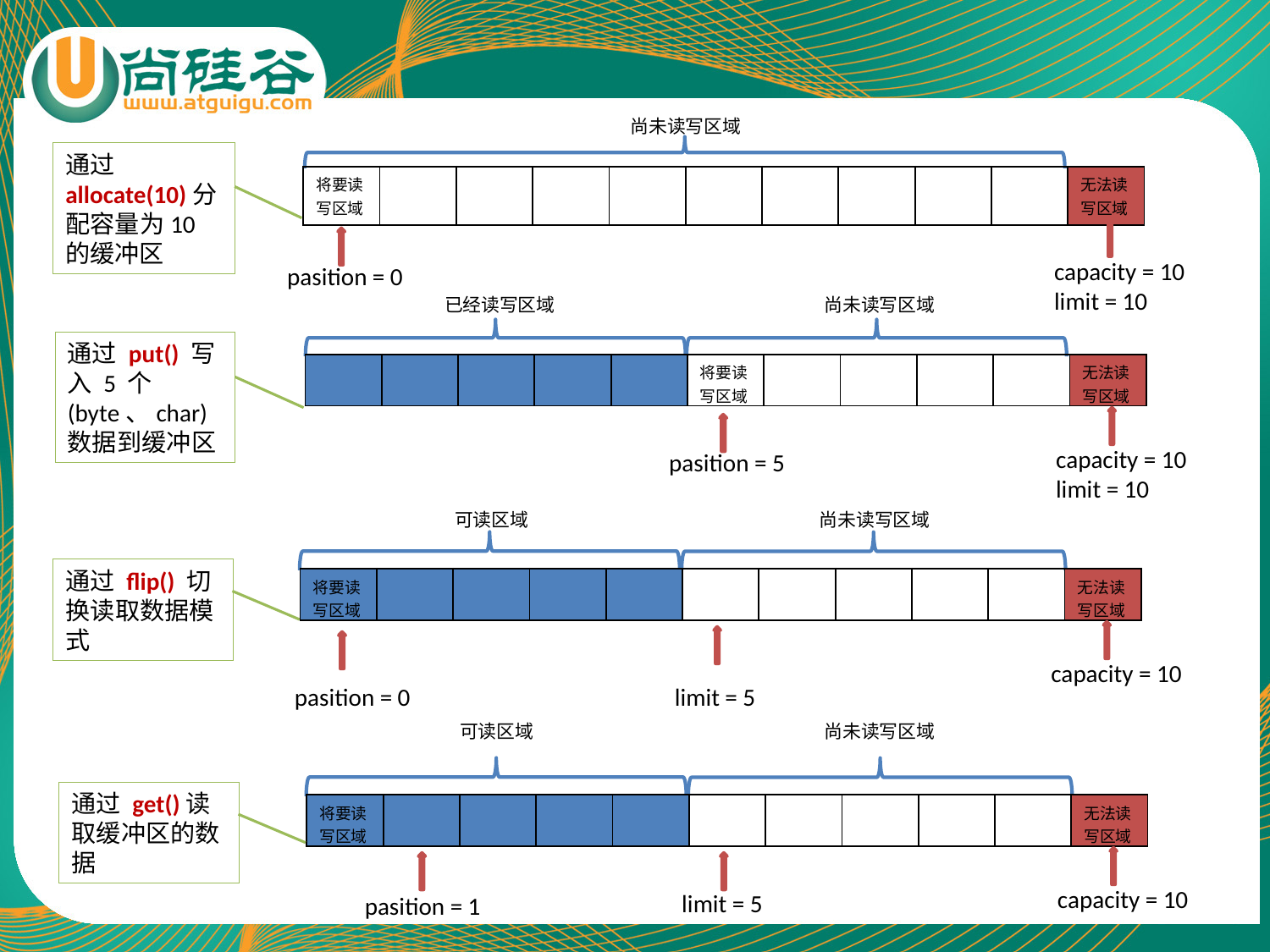

尚未读写区域
通过 allocate(10)分配容量为10的缓冲区

| 将要读写区域 |  |  |  |  |  |  |  |  |  | 无法读写区域 |
| --- | --- | --- | --- | --- | --- | --- | --- | --- | --- | --- |

capacity = 10
limit = 10
pasition = 0
已经读写区域
尚未读写区域
通过 put() 写入 5 个(byte、char)数据到缓冲区
|  |  |  |  |  | 将要读写区域 |  |  |  |  | 无法读写区域 |
| --- | --- | --- | --- | --- | --- | --- | --- | --- | --- | --- |

capacity = 10
limit = 10
pasition = 5
可读区域
尚未读写区域
通过 flip() 切换读取数据模式
| 将要读写区域 |  |  |  |  |  |  |  |  |  | 无法读写区域 |
| --- | --- | --- | --- | --- | --- | --- | --- | --- | --- | --- |

capacity = 10
pasition = 0
limit = 5
尚未读写区域
可读区域
通过 get()读取缓冲区的数据
| 将要读写区域 |  |  |  |  |  |  |  |  |  | 无法读写区域 |
| --- | --- | --- | --- | --- | --- | --- | --- | --- | --- | --- |

capacity = 10
limit = 5
pasition = 1